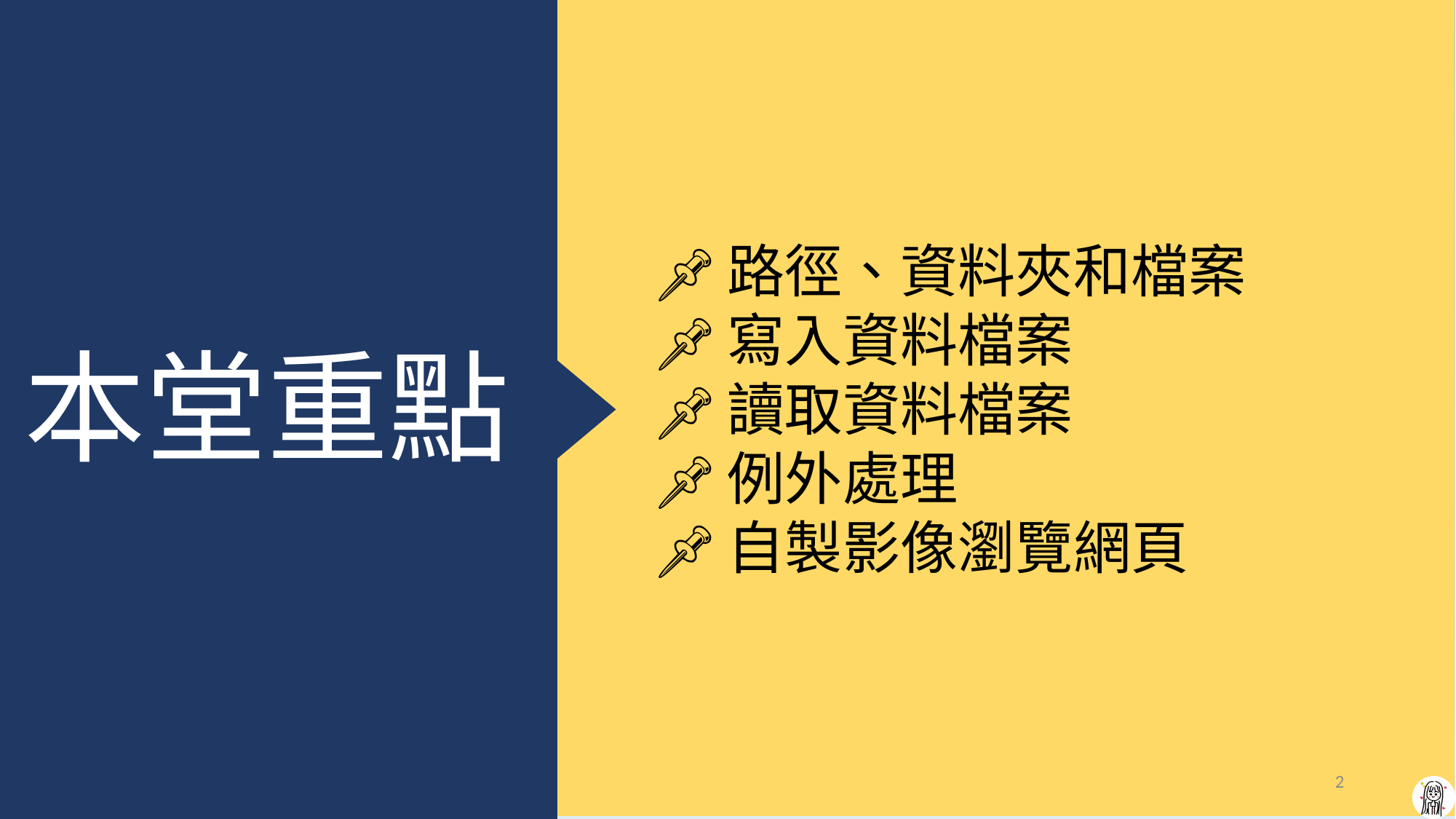

📌路徑、資料夾和檔案
📌寫入資料檔案
📌讀取資料檔案
📌例外處理
📌自製影像瀏覽網頁
2